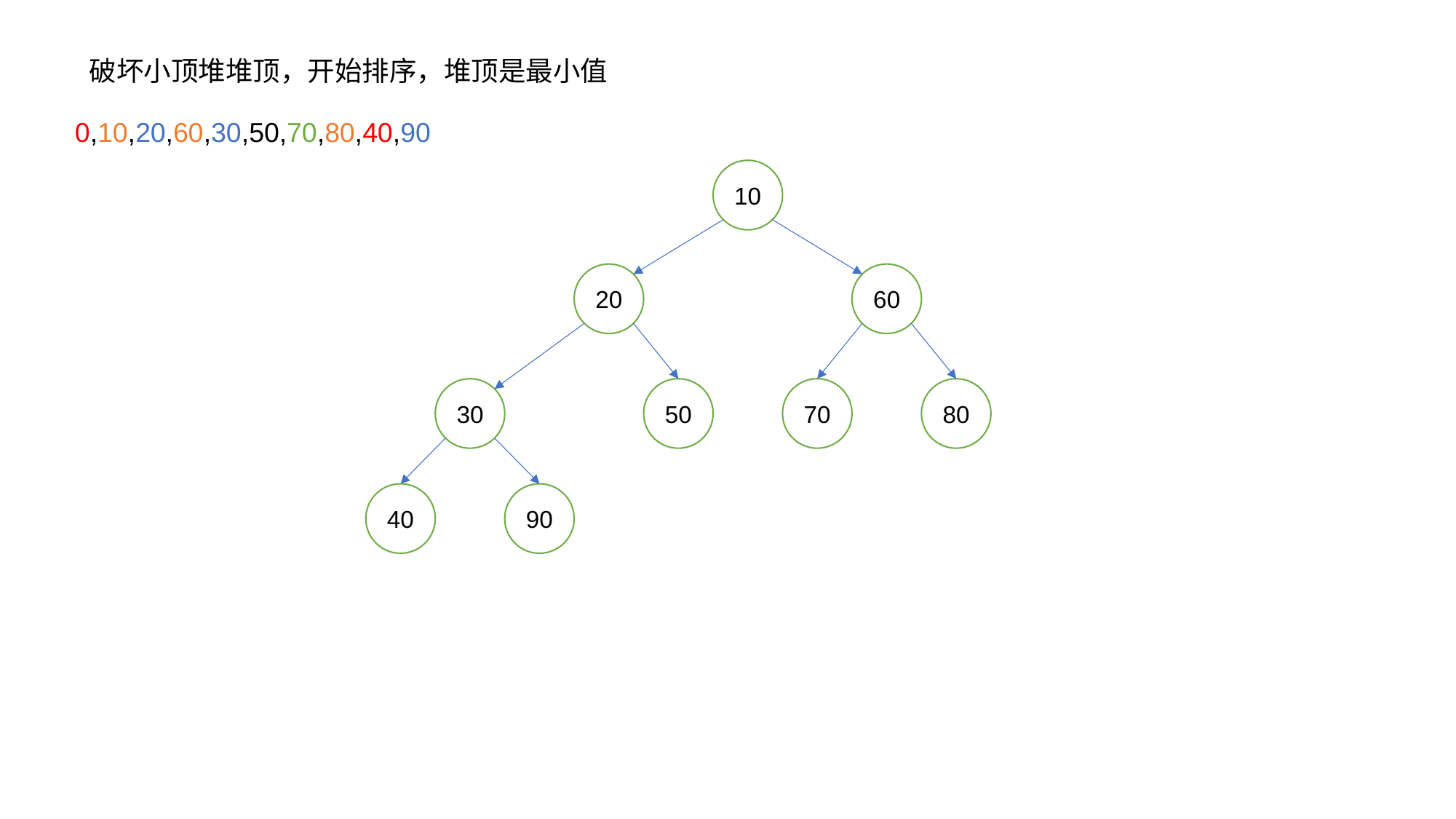

破坏小顶堆堆顶，开始排序，堆顶是最小值
0,10,20,60,30,50,70,80,40,90
10
60
20
30
50
70
80
90
40